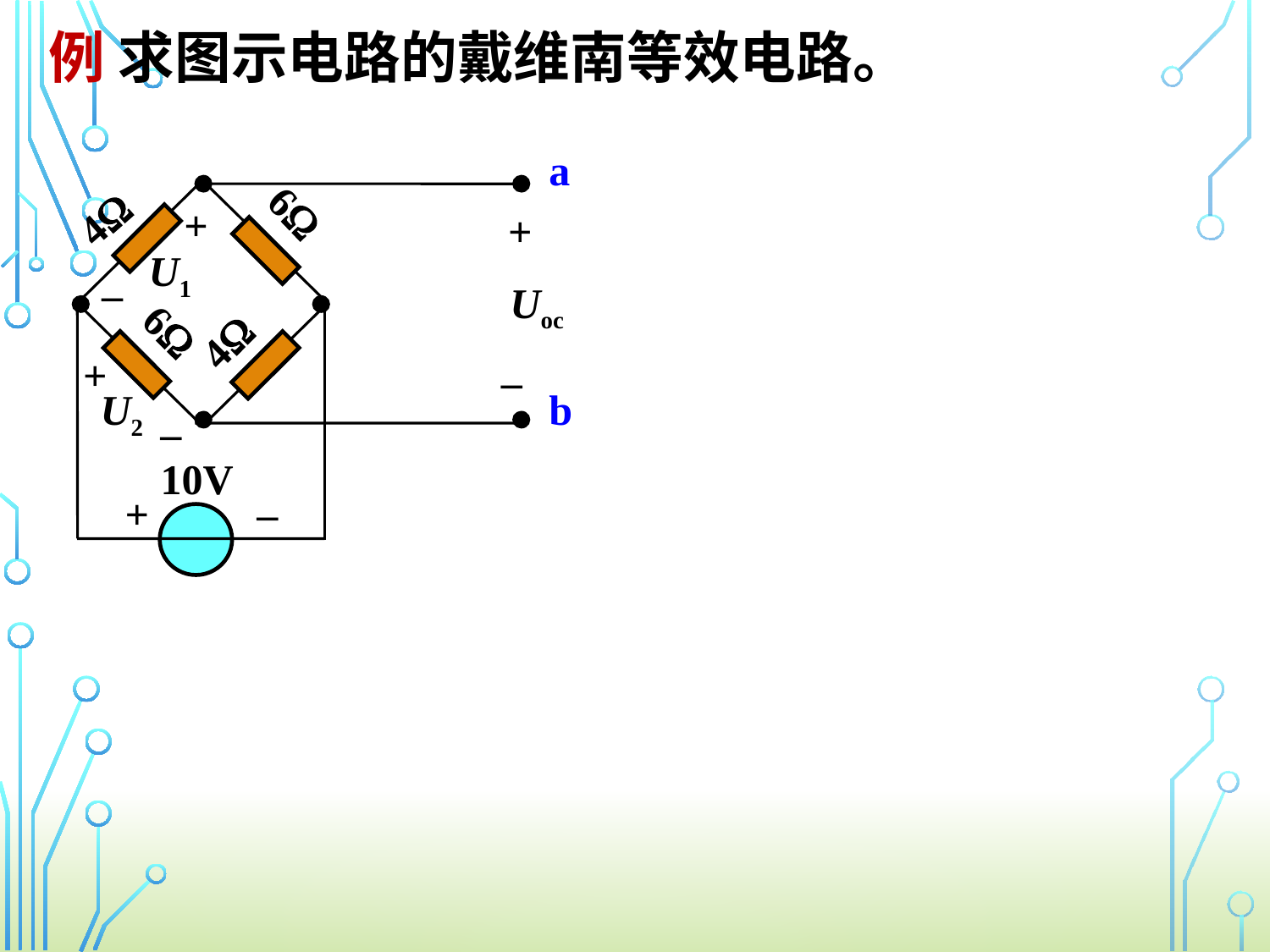

例 求图示电路的戴维南等效电路。
a

4Ω

6Ω
+
+

U1
–
Uoc
4Ω

6Ω

+
–
U2
b
–

10V
+
–